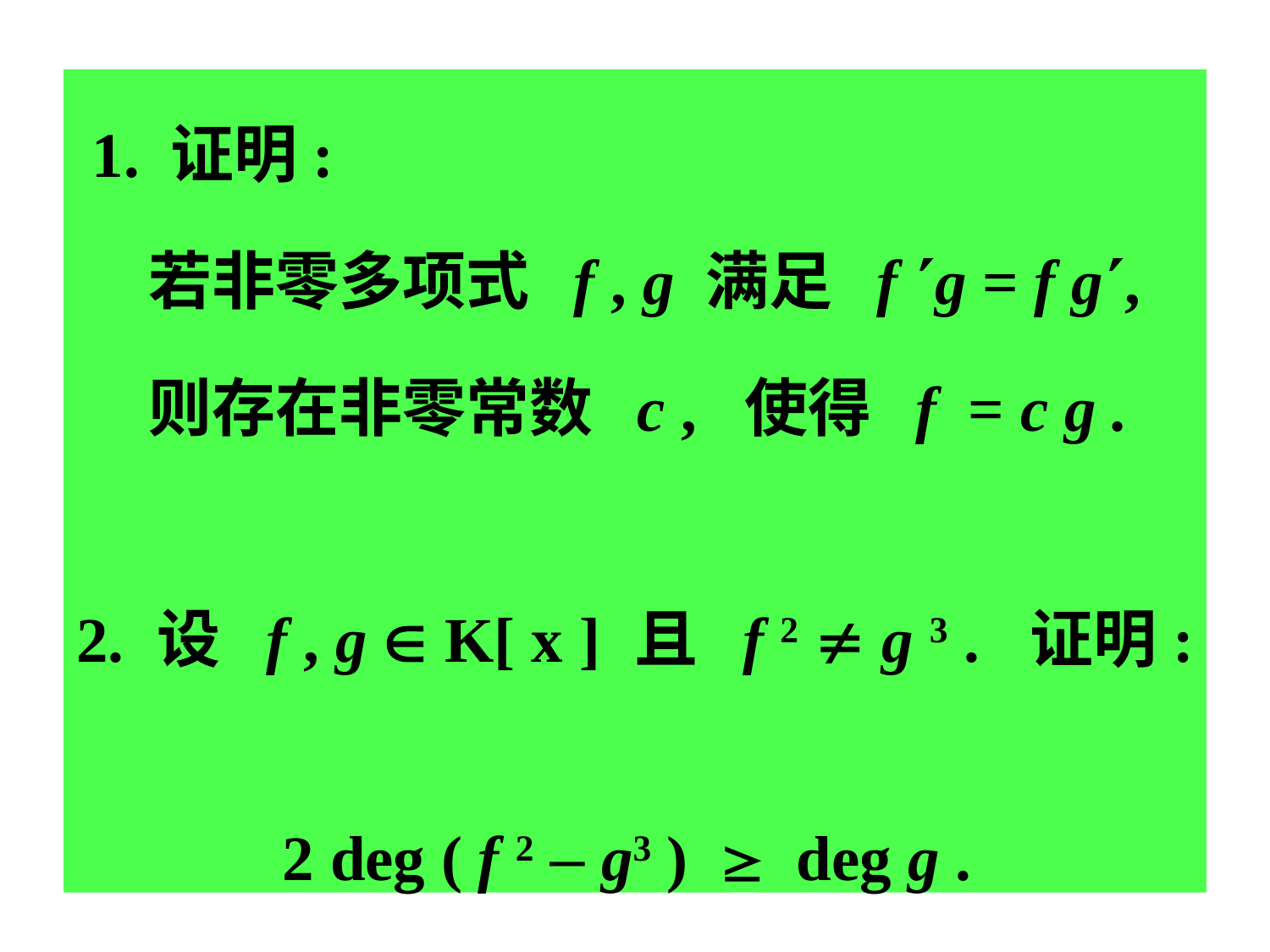

1. 证明:
    若非零多项式  f , g 满足  f ′g = f g′,
    则存在非零常数  c ,  使得  f  = c g .

2. 设  f , g ∈ K[ x ] 且  f 2 ≠ g 3 .  证明:
             2 deg ( f 2 – g3 )  ≥  deg g .